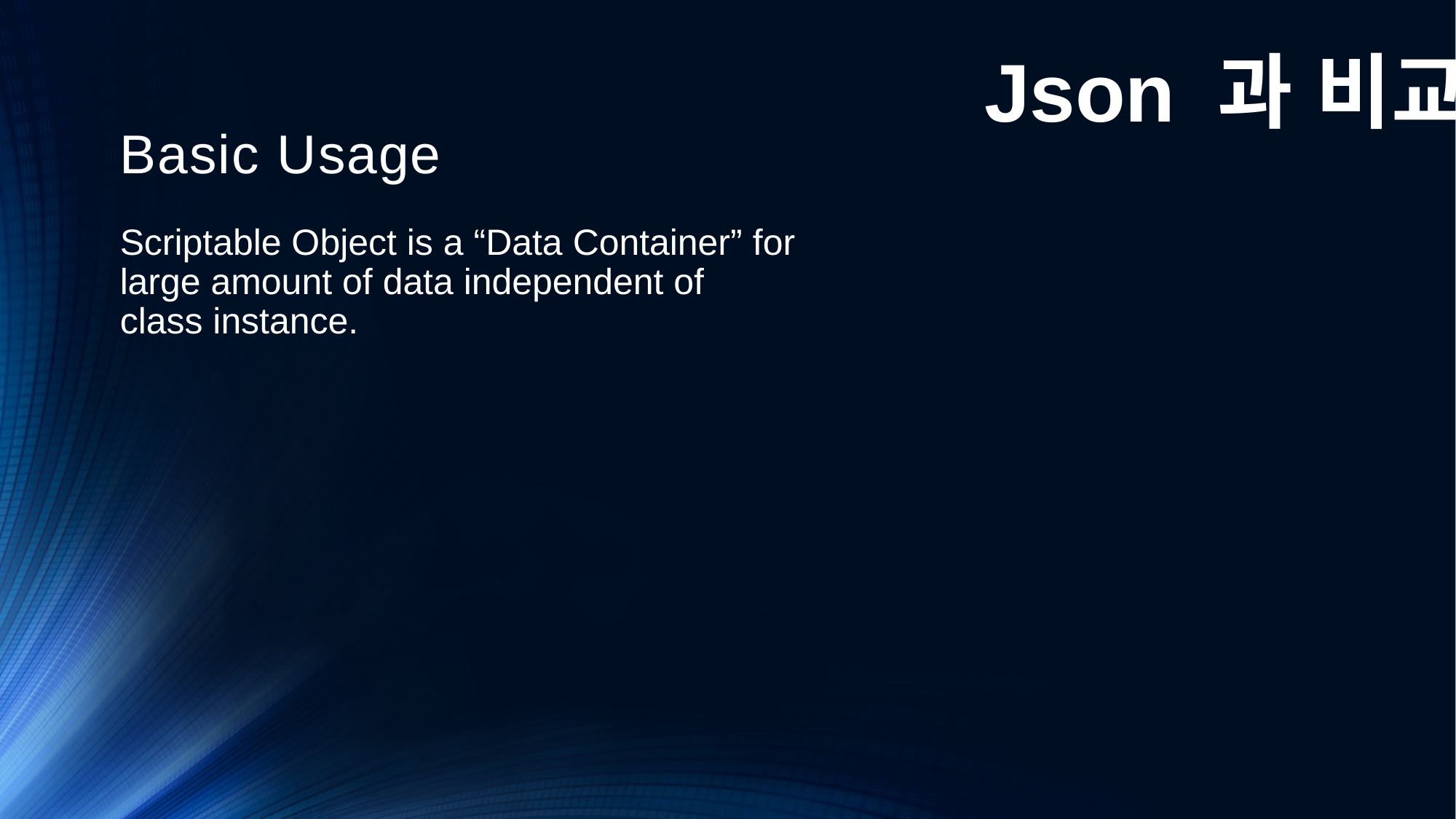

# Basic Usage
Json 과 비교
Scriptable Object is a “Data Container” for large amount of data independent of class instance.